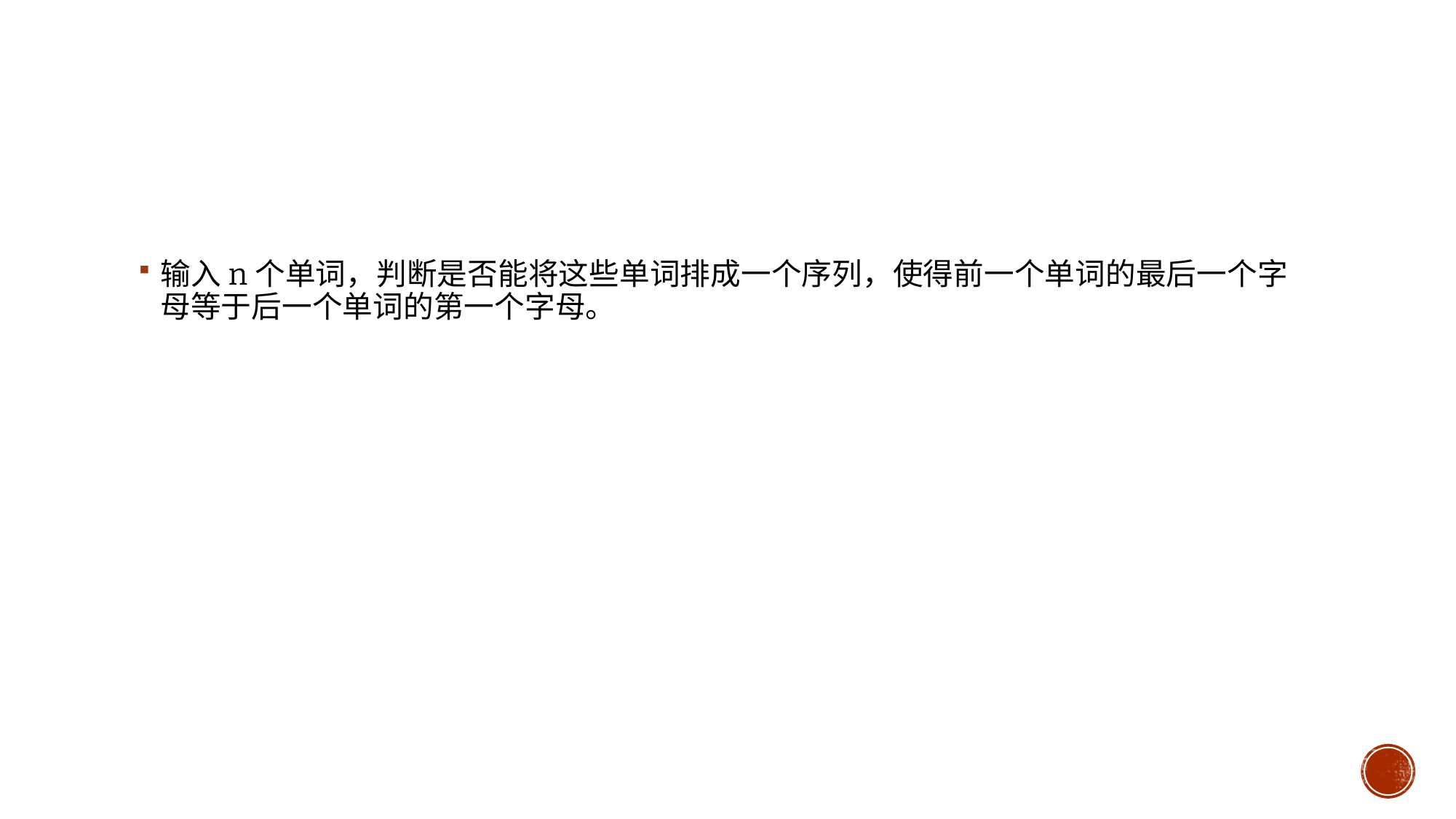

#
输入n个单词，判断是否能将这些单词排成一个序列，使得前一个单词的最后一个字母等于后一个单词的第一个字母。